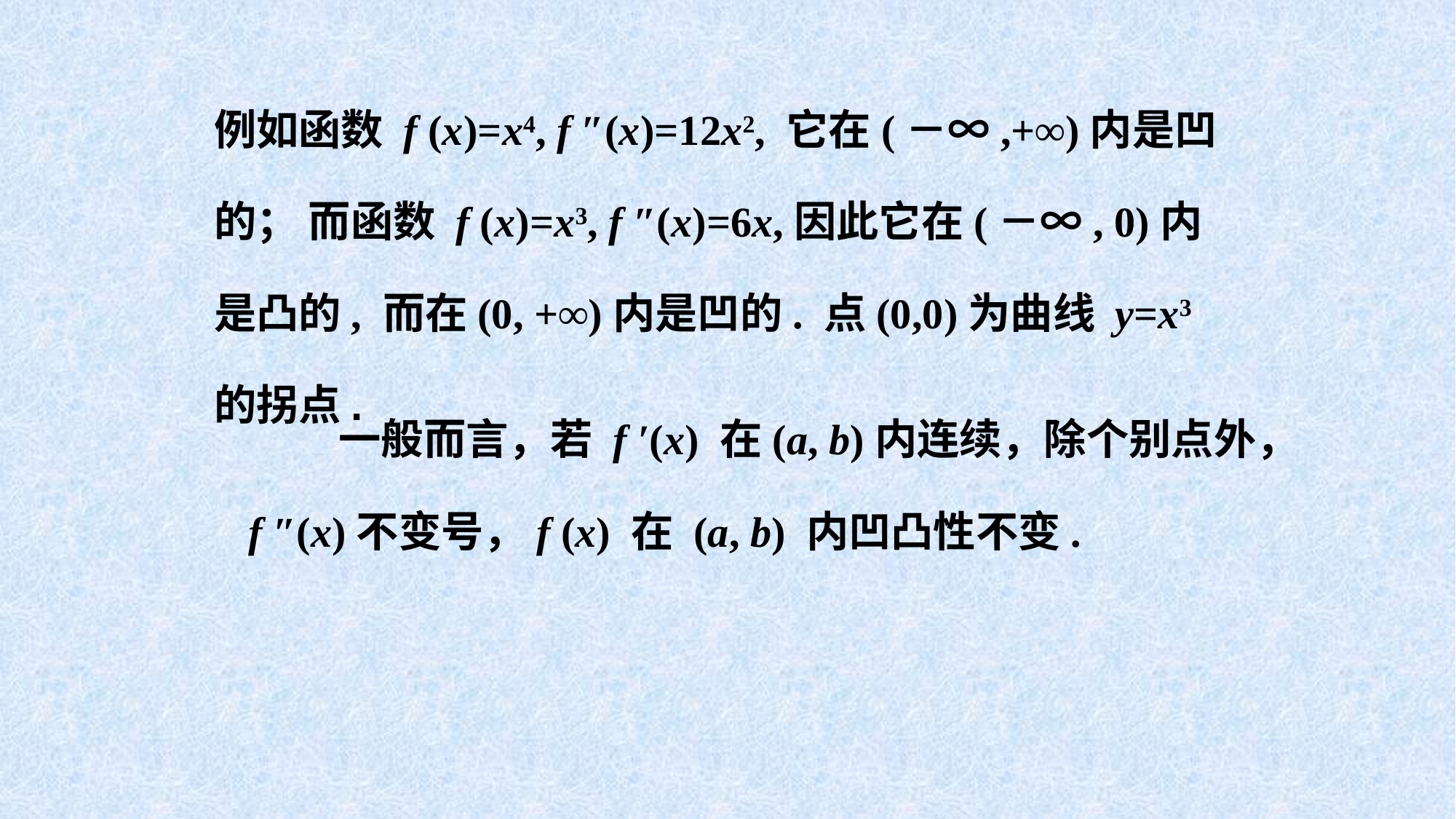

例如函数 f (x)=x4, f ″(x)=12x2, 它在(－∞,+∞)内是凹的； 而函数 f (x)=x3, f ″(x)=6x,因此它在(－∞, 0)内是凸的, 而在(0, +∞)内是凹的. 点(0,0)为曲线 y=x3 的拐点.

            一般而言，若 f ′(x) 在(a, b)内连续，除个别点外，f ″(x)不变号，f (x) 在 (a, b) 内凹凸性不变.